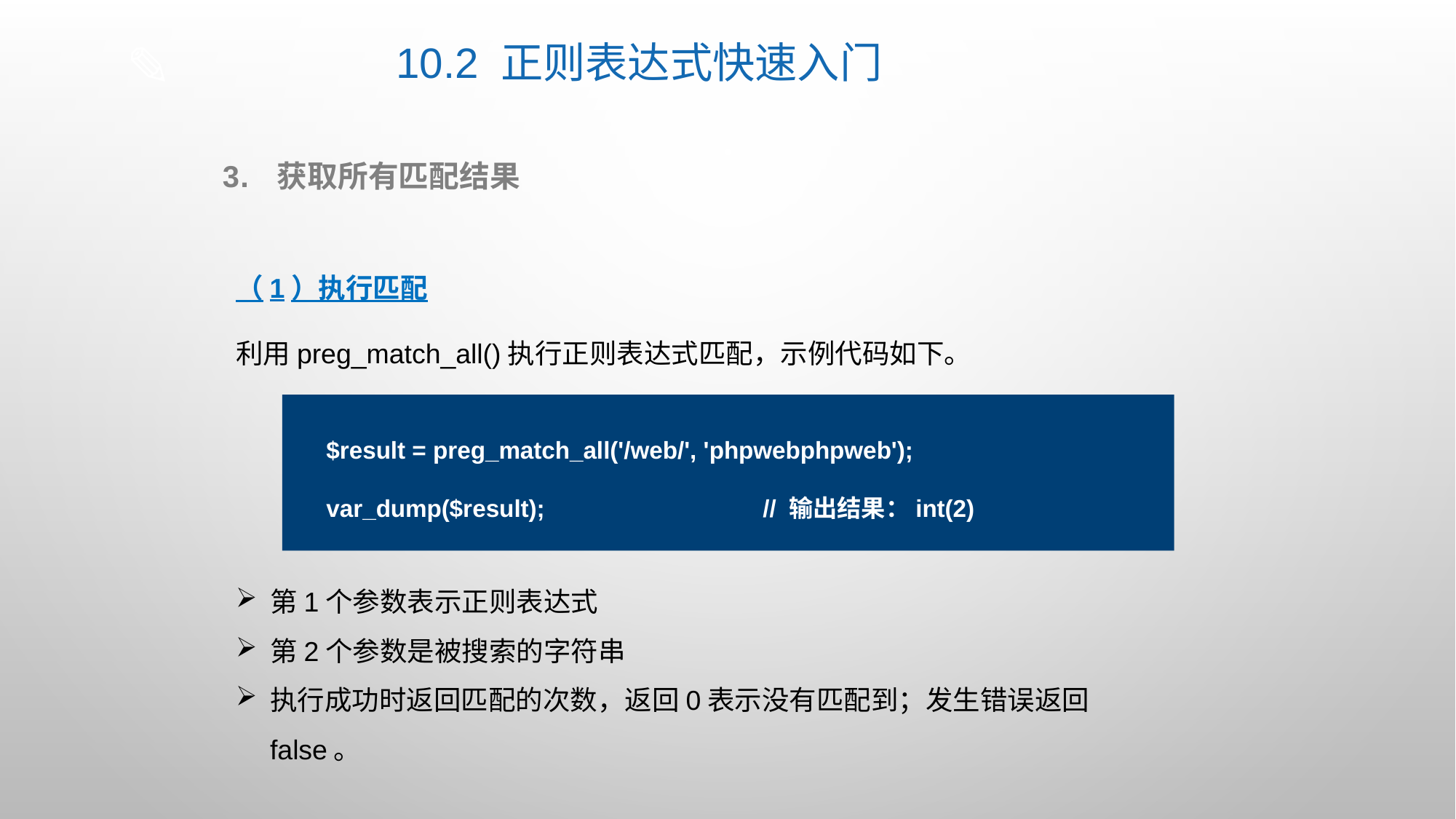

# 10.2 正则表达式快速入门
获取所有匹配结果
（1）执行匹配
利用preg_match_all()执行正则表达式匹配，示例代码如下。

$result = preg_match_all('/web/', 'phpwebphpweb');
var_dump($result);		// 输出结果：int(2)
第1个参数表示正则表达式
第2个参数是被搜索的字符串
执行成功时返回匹配的次数，返回0表示没有匹配到；发生错误返回false。